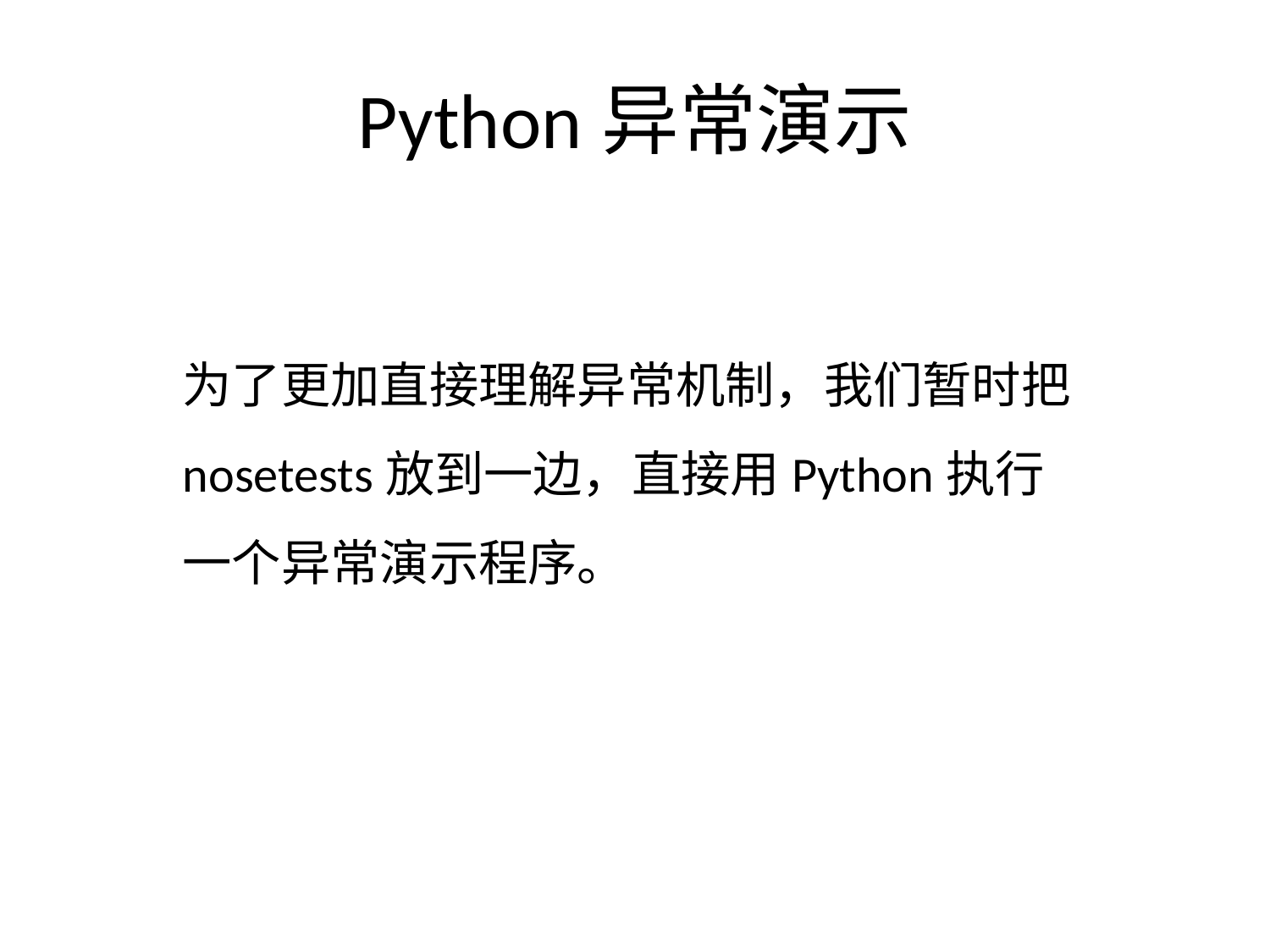

# Python异常演示
为了更加直接理解异常机制，我们暂时把nosetests放到一边，直接用Python执行一个异常演示程序。